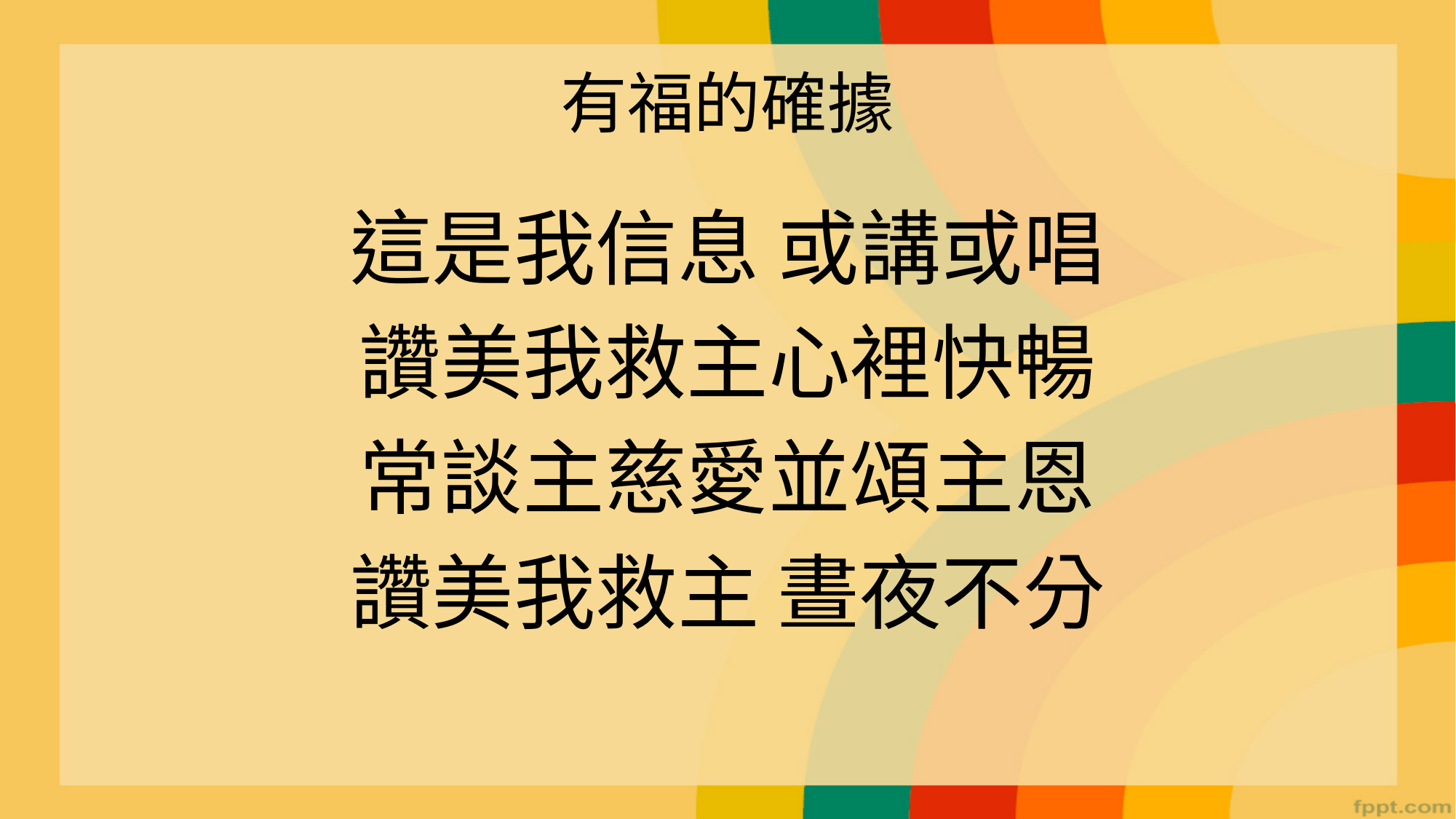

# 有福的確據
這是我信息 或講或唱
讚美我救主心裡快暢
常談主慈愛並頌主恩
讚美我救主 晝夜不分